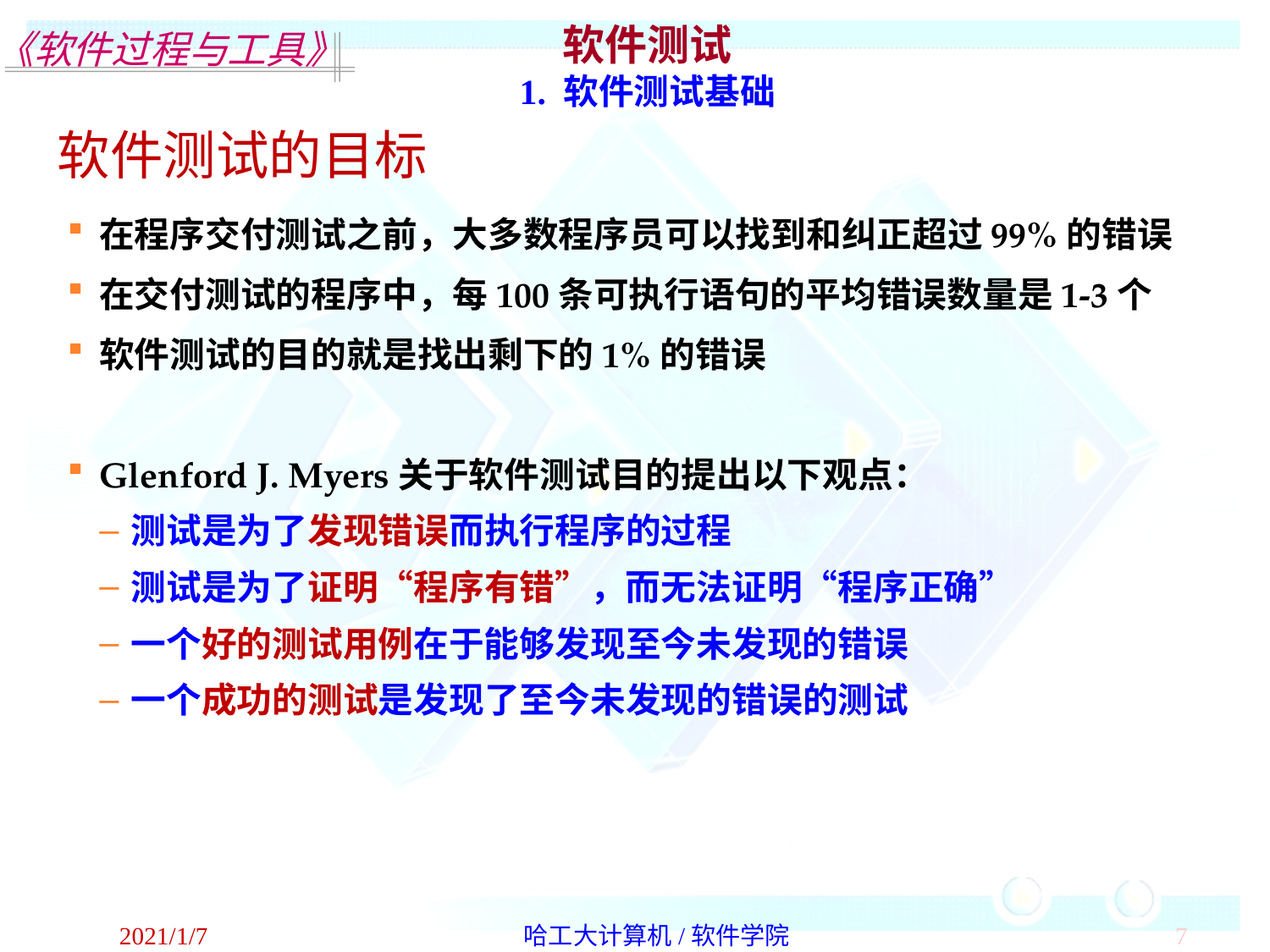

软件测试
1. 软件测试基础
软件测试的目标
在程序交付测试之前，大多数程序员可以找到和纠正超过99%的错误
在交付测试的程序中，每100条可执行语句的平均错误数量是1-3个
软件测试的目的就是找出剩下的1%的错误

Glenford J. Myers关于软件测试目的提出以下观点：
测试是为了发现错误而执行程序的过程
测试是为了证明“程序有错”，而无法证明“程序正确”
一个好的测试用例在于能够发现至今未发现的错误
一个成功的测试是发现了至今未发现的错误的测试